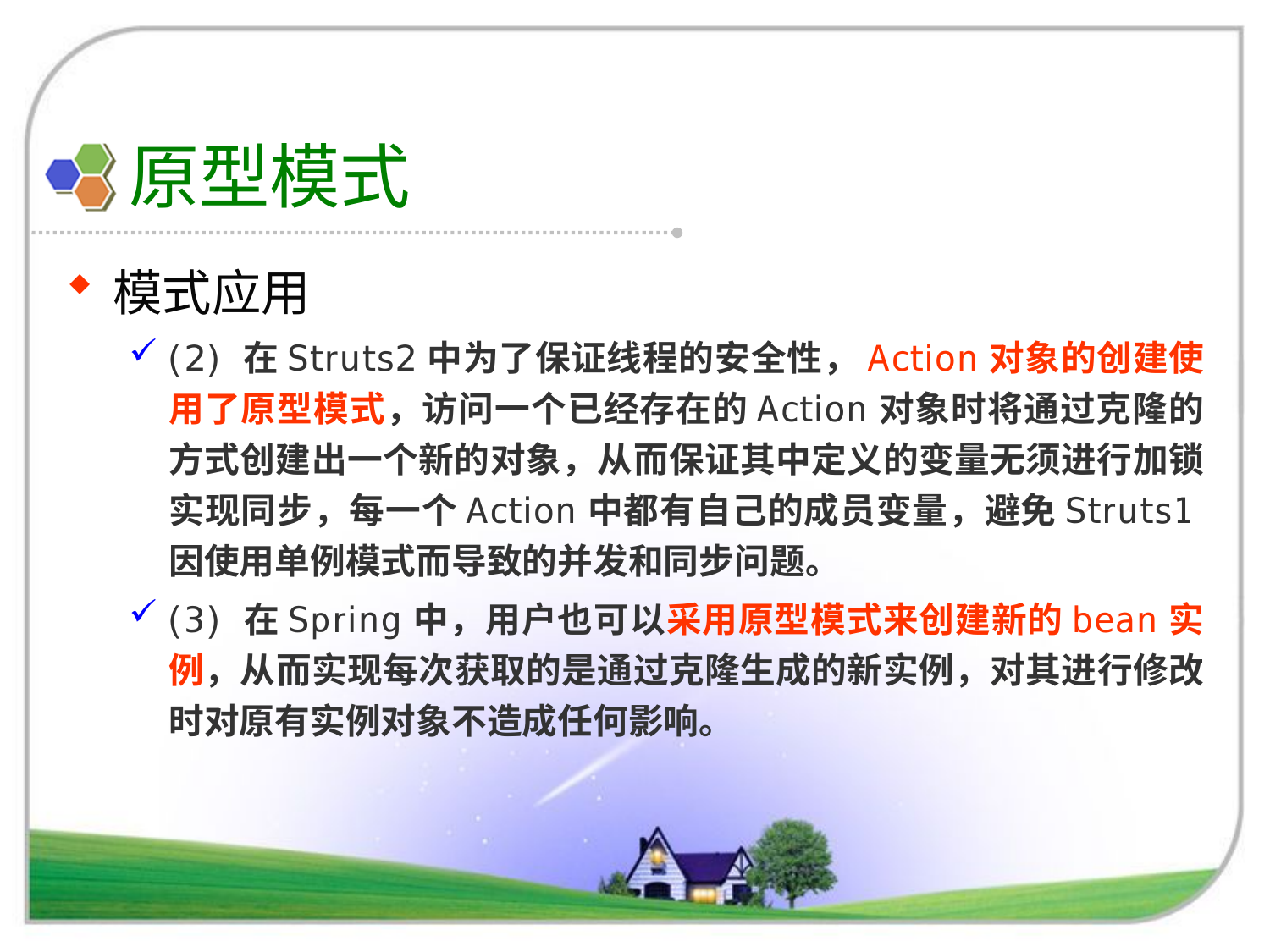

# 原型模式
模式应用
(2) 在Struts2中为了保证线程的安全性，Action对象的创建使用了原型模式，访问一个已经存在的Action对象时将通过克隆的方式创建出一个新的对象，从而保证其中定义的变量无须进行加锁实现同步，每一个Action中都有自己的成员变量，避免Struts1因使用单例模式而导致的并发和同步问题。
(3) 在Spring中，用户也可以采用原型模式来创建新的bean实例，从而实现每次获取的是通过克隆生成的新实例，对其进行修改时对原有实例对象不造成任何影响。